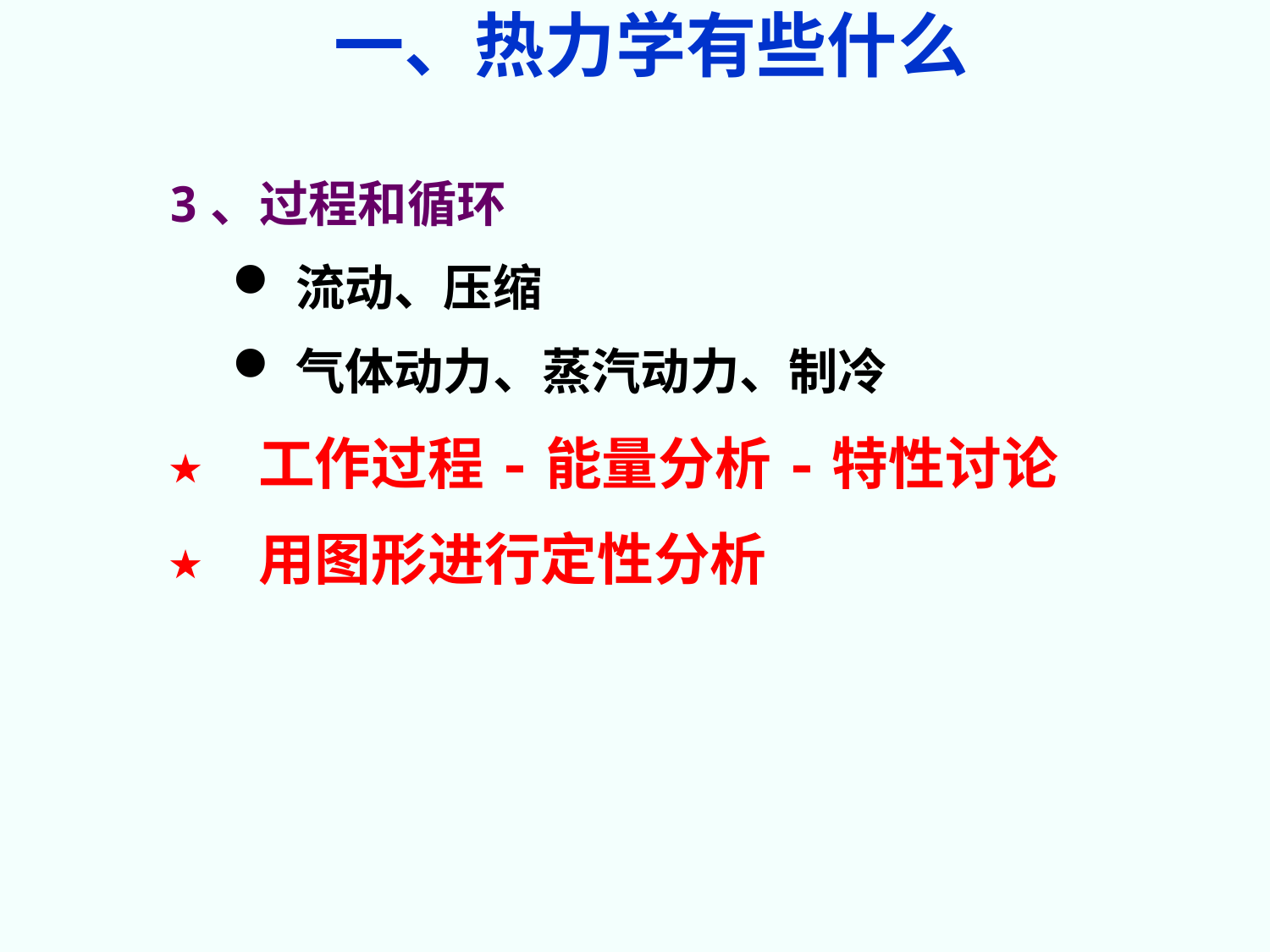

一、热力学有些什么
3、过程和循环
流动、压缩
气体动力、蒸汽动力、制冷
 工作过程-能量分析-特性讨论
 用图形进行定性分析